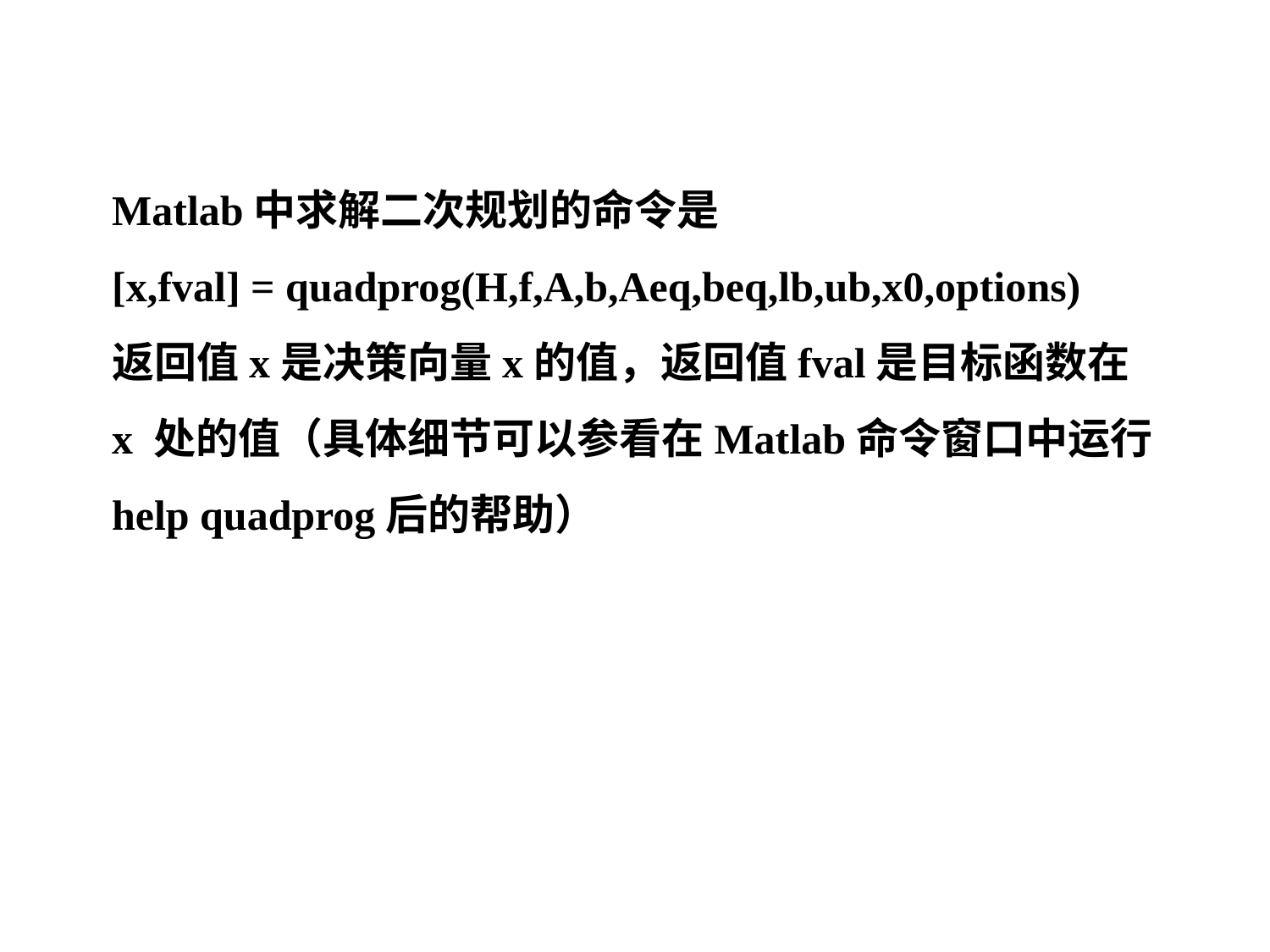

Matlab中求解二次规划的命令是
[x,fval] = quadprog(H,f,A,b,Aeq,beq,lb,ub,x0,options)
返回值x是决策向量x的值，返回值fval是目标函数在x 处的值（具体细节可以参看在Matlab命令窗口中运行help quadprog后的帮助）